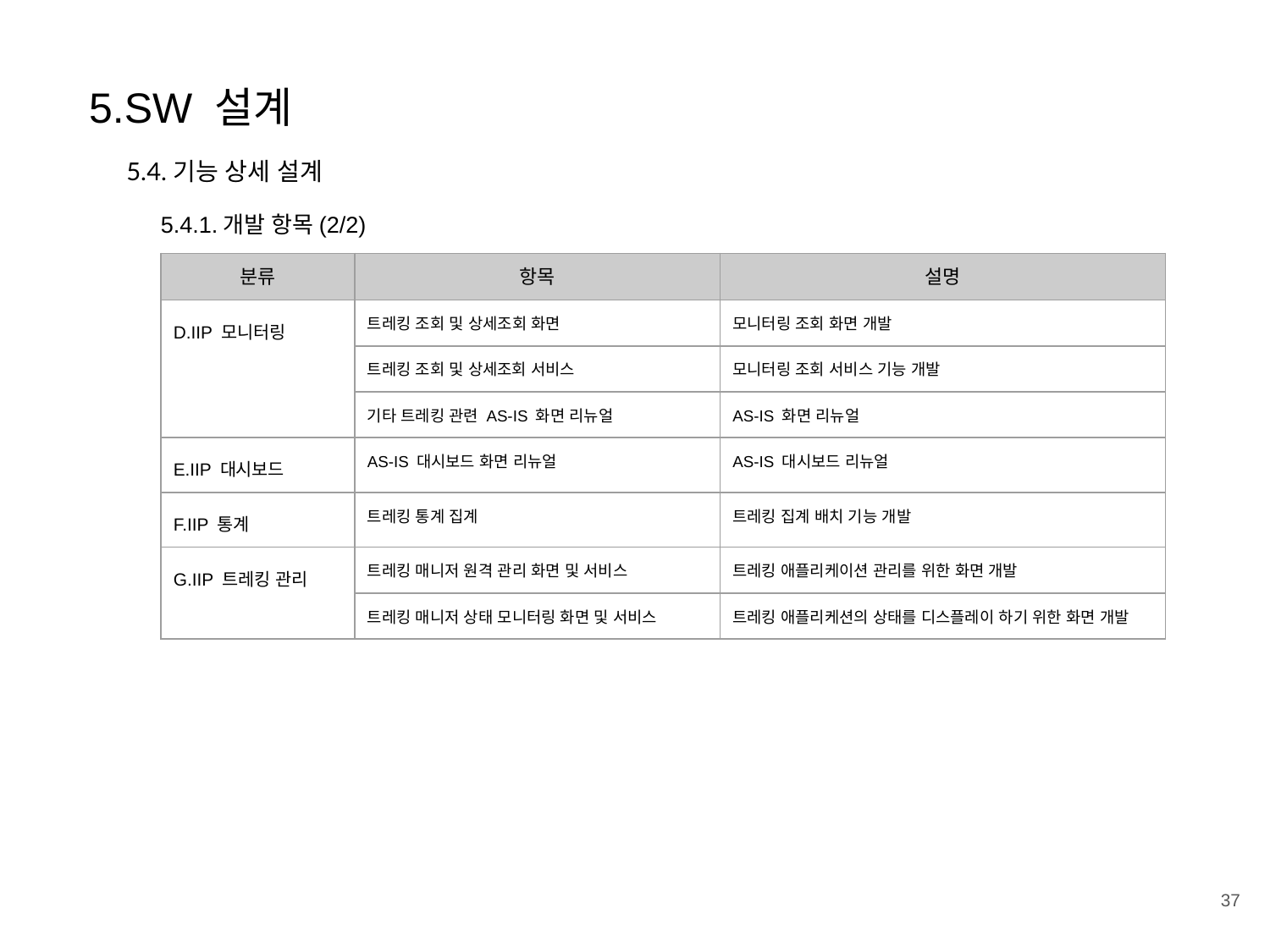

5.SW 설계
5.4.기능 상세 설계
5.4.1.개발 항목(2/2)

| 분류 | 항목 | 설명 |
| --- | --- | --- |
| D.IIP 모니터링 | 트레킹 조회 및 상세조회 화면 | 모니터링 조회 화면 개발 |
|  | 트레킹 조회 및 상세조회 서비스 | 모니터링 조회 서비스 기능 개발 |
|  | 기타 트레킹 관련 AS-IS 화면 리뉴얼 | AS-IS 화면 리뉴얼 |
| E.IIP 대시보드 | AS-IS 대시보드 화면 리뉴얼 | AS-IS 대시보드 리뉴얼 |
| F.IIP 통계 | 트레킹 통계 집계 | 트레킹 집계 배치 기능 개발 |
| G.IIP 트레킹 관리 | 트레킹 매니저 원격 관리 화면 및 서비스 | 트레킹 애플리케이션 관리를 위한 화면 개발 |
|  | 트레킹 매니저 상태 모니터링 화면 및 서비스 | 트레킹 애플리케션의 상태를 디스플레이 하기 위한 화면 개발 |
37